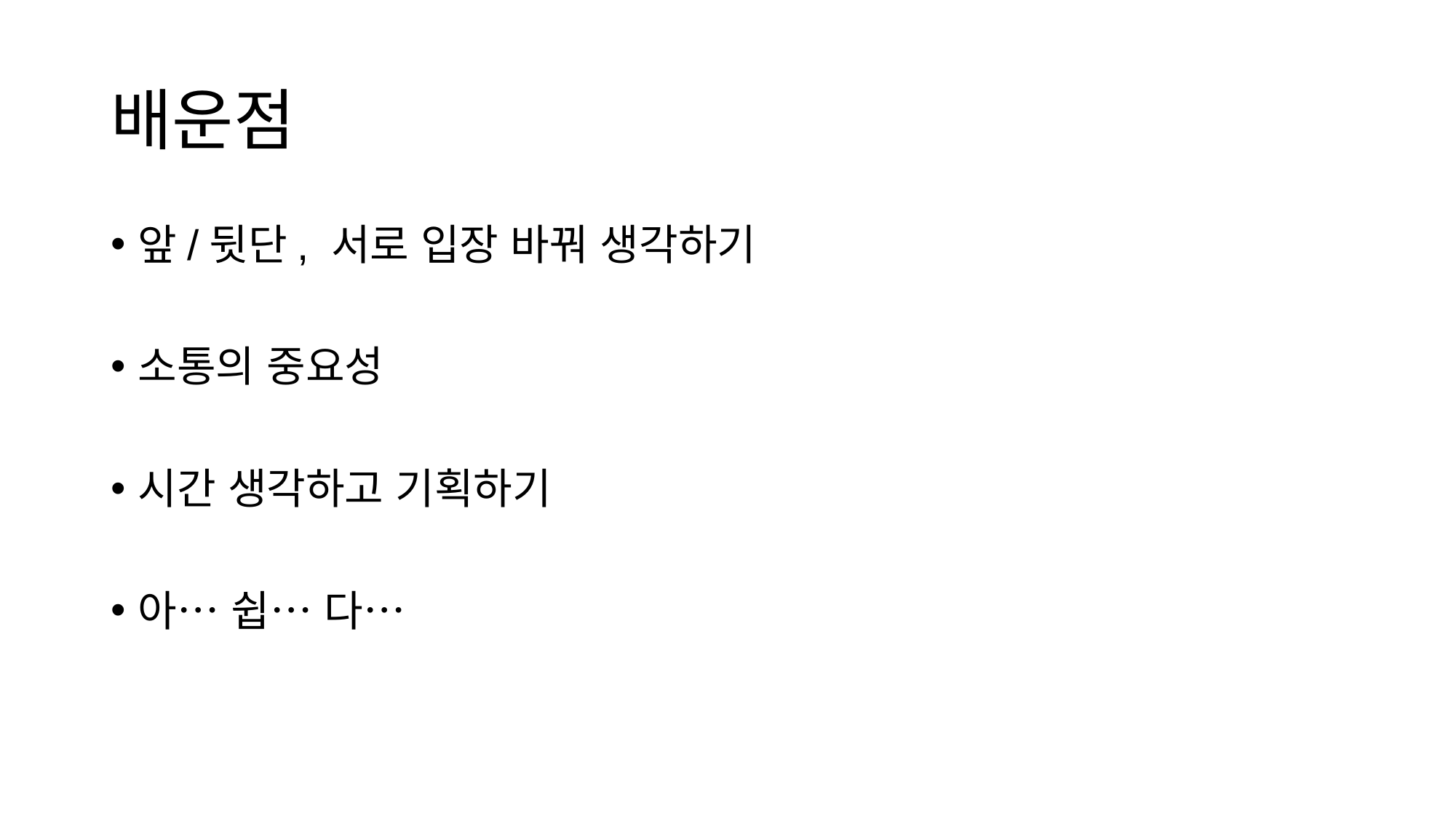

# 배운점
앞/뒷단, 서로 입장 바꿔 생각하기

소통의 중요성

시간 생각하고 기획하기

아… 쉽… 다…